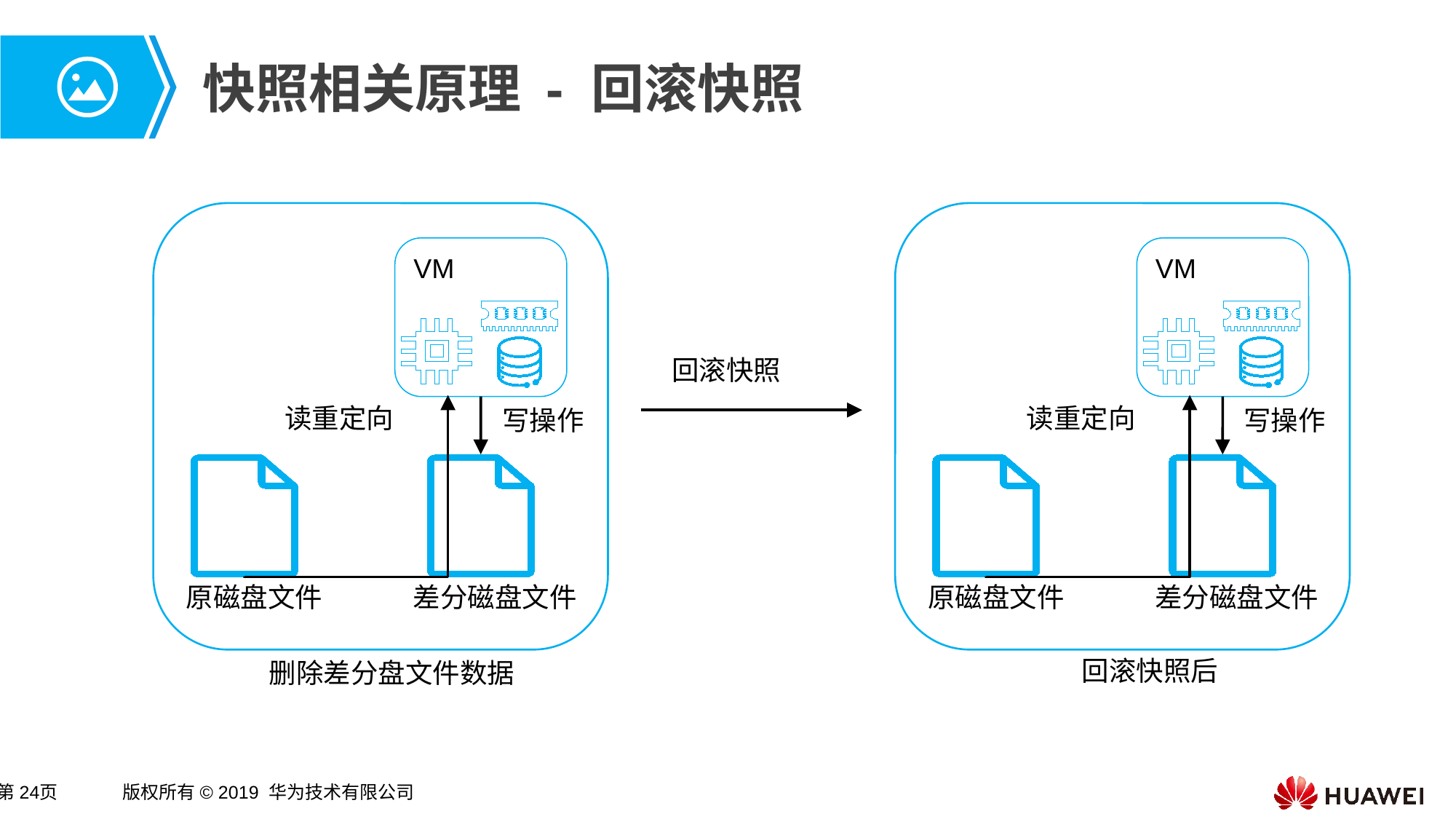

# 快照相关原理 - 回滚快照

VM

读重定向
写操作

原磁盘文件

差分磁盘文件
VM

回滚快照
读重定向
写操作

原磁盘文件

差分磁盘文件
回滚快照后
删除差分盘文件数据